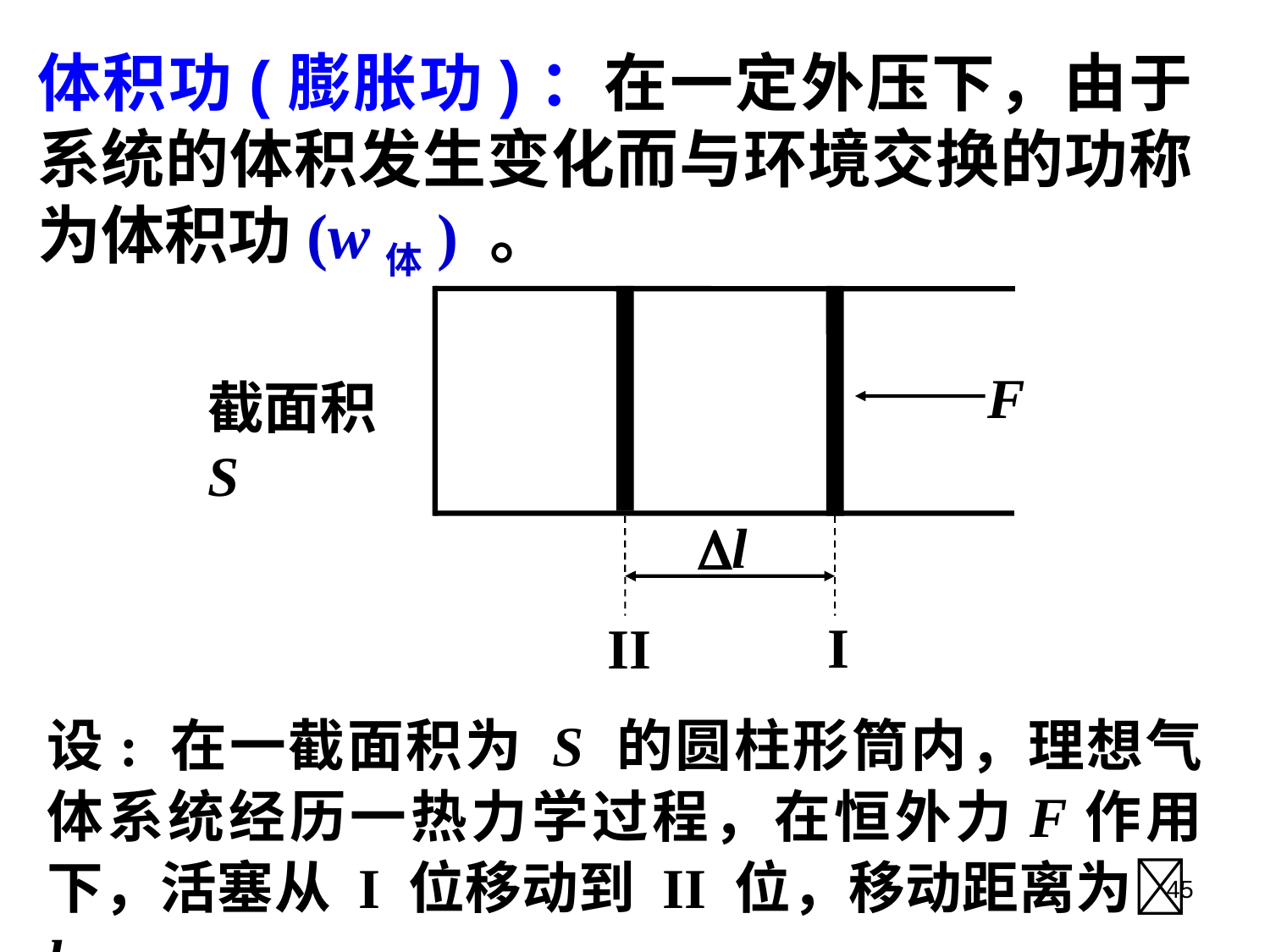

体积功(膨胀功)：在一定外压下，由于系统的体积发生变化而与环境交换的功称为体积功(w体) 。

F
截面积S

Δl

I
II
设: 在一截面积为 S 的圆柱形筒内，理想气体系统经历一热力学过程，在恒外力F作用下，活塞从 I 位移动到 II 位，移动距离为Δl。
45